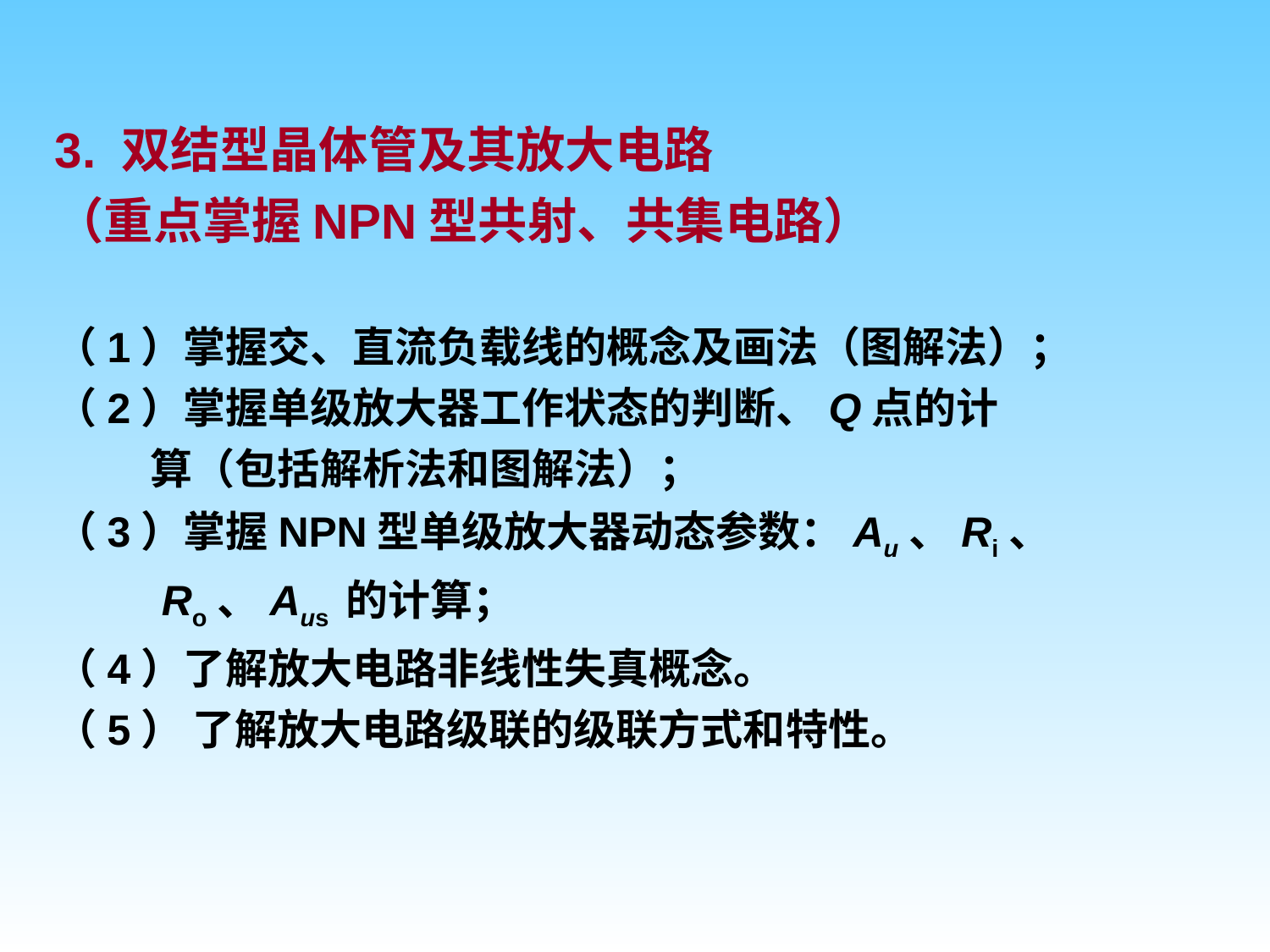

3. 双结型晶体管及其放大电路
（重点掌握NPN型共射、共集电路）

（1）掌握交、直流负载线的概念及画法（图解法）；
（2）掌握单级放大器工作状态的判断、Q点的计
         算（包括解析法和图解法）；
（3）掌握NPN型单级放大器动态参数：Au、Ri、
         Ro、Aus 的计算；
（4）了解放大电路非线性失真概念。
（5） 了解放大电路级联的级联方式和特性。